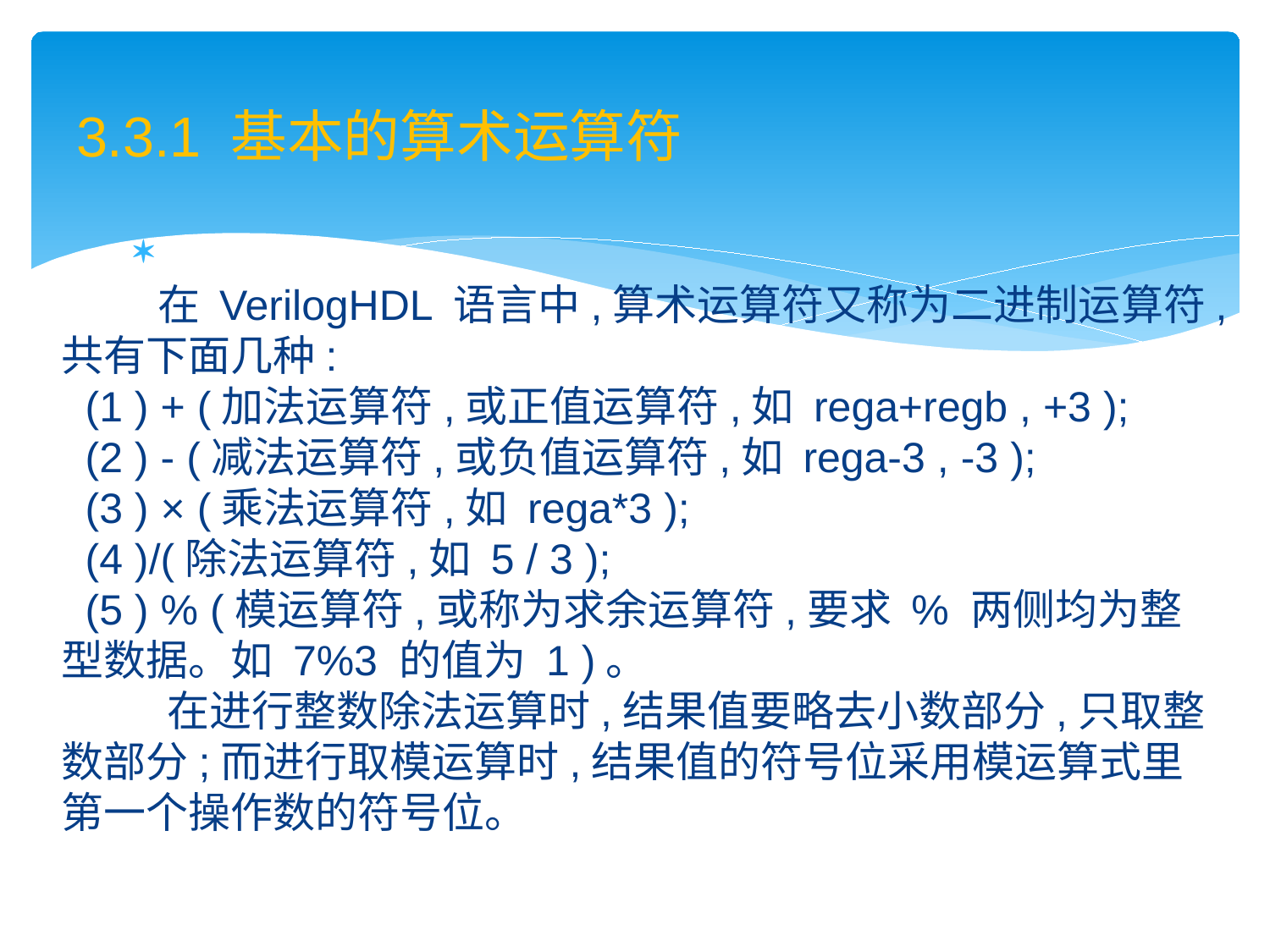

# 3.3.1 基本的算术运算符

         在 VerilogHDL 语言中,算术运算符又称为二进制运算符,共有下面几种:
  (1 ) + (加法运算符,或正值运算符,如 rega+regb , +3 );
  (2 ) - (减法运算符,或负值运算符,如 rega-3 , -3 );
  (3 ) × (乘法运算符,如 rega*3 );
  (4 )/(除法运算符,如 5 / 3 );
  (5 ) % (模运算符,或称为求余运算符,要求 % 两侧均为整型数据。如 7%3 的值为 1 )。
          在进行整数除法运算时,结果值要略去小数部分,只取整数部分;而进行取模运算时,结果值的符号位采用模运算式里第一个操作数的符号位。